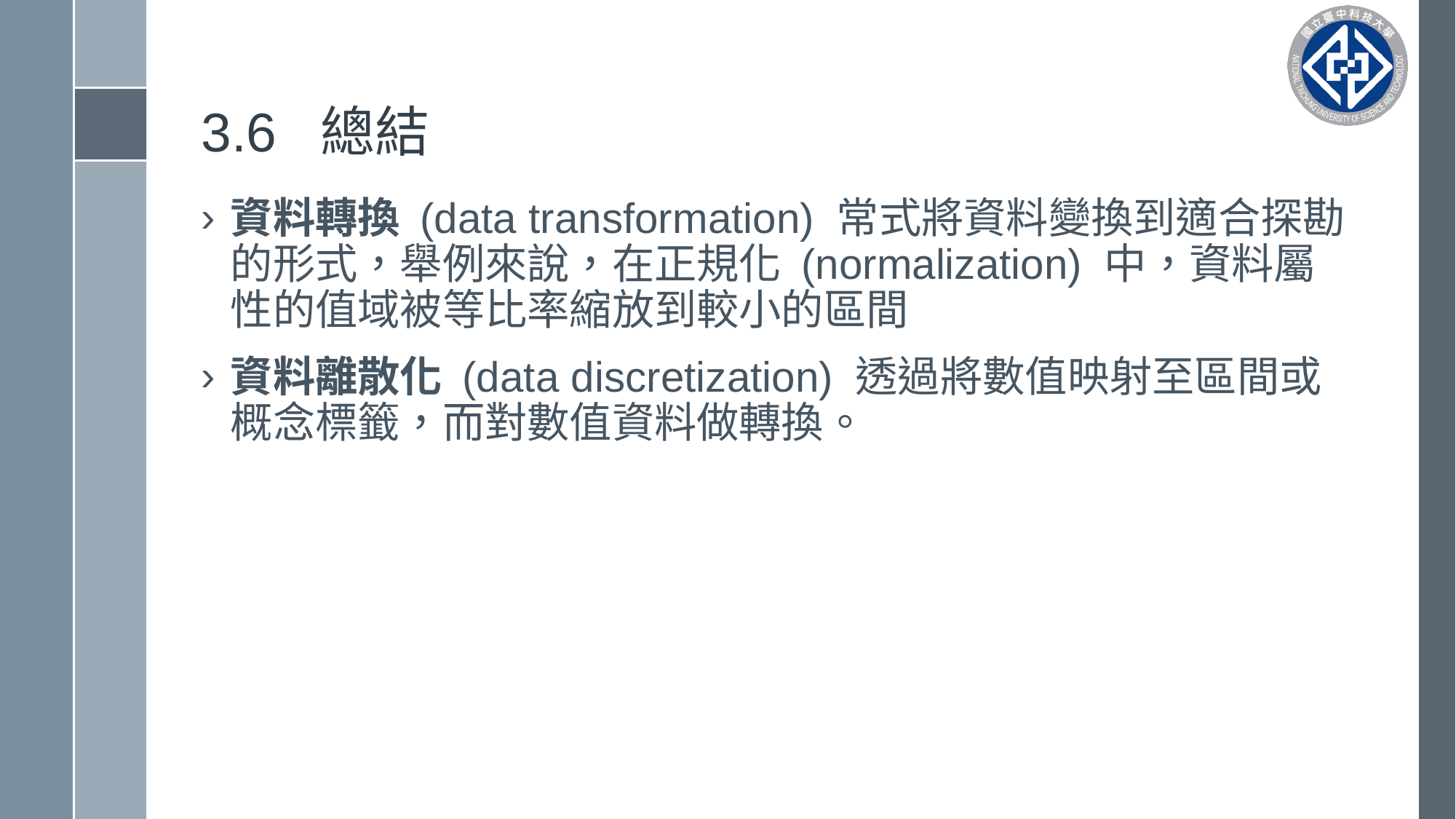

# 3.6  總結
資料轉換 (data transformation) 常式將資料變換到適合探勘的形式，舉例來說，在正規化 (normalization) 中，資料屬性的值域被等比率縮放到較小的區間
資料離散化 (data discretization) 透過將數值映射至區間或概念標籤，而對數值資料做轉換。